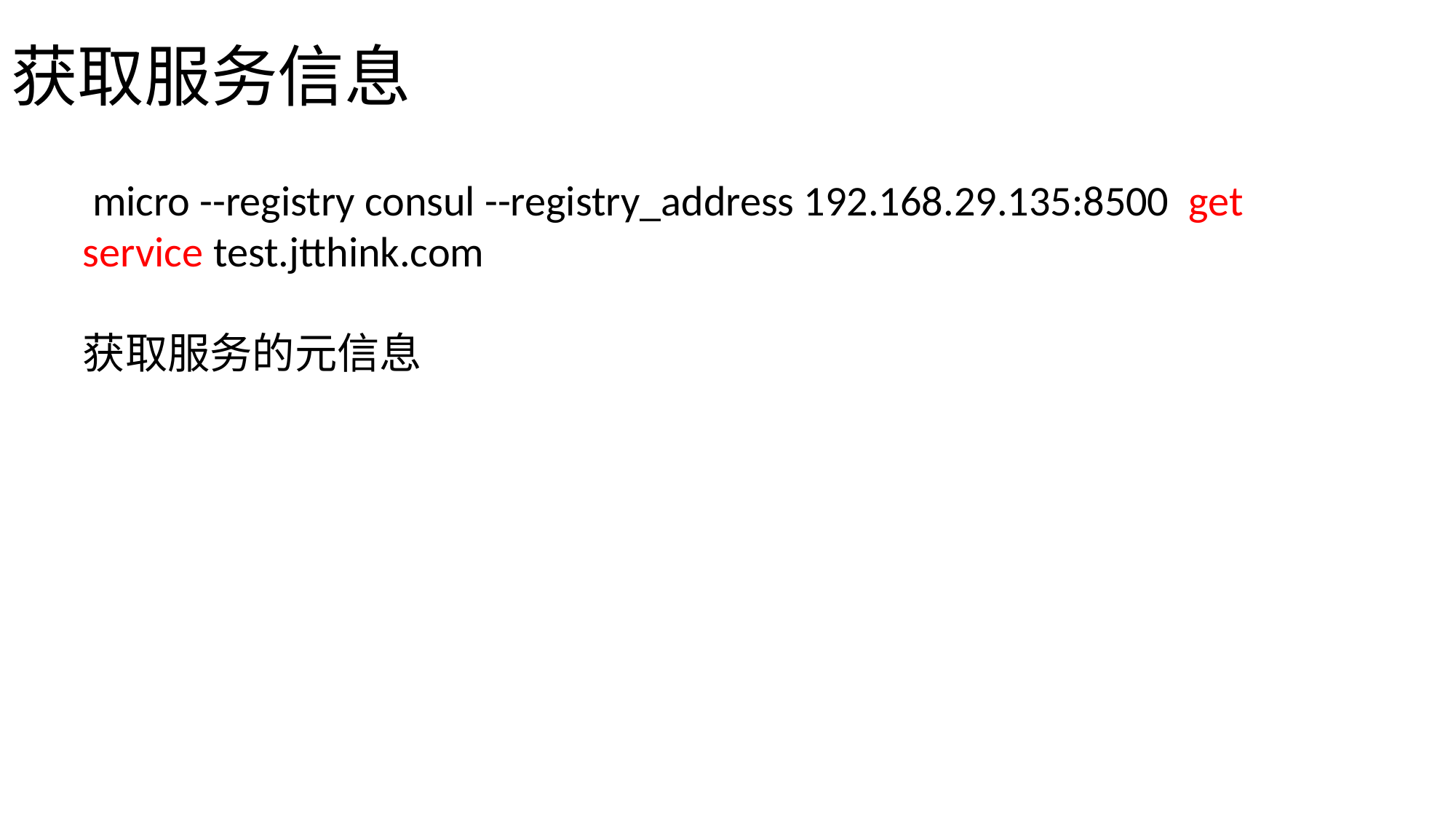

# 获取服务信息
 micro --registry consul --registry_address 192.168.29.135:8500  get service test.jtthink.com

获取服务的元信息